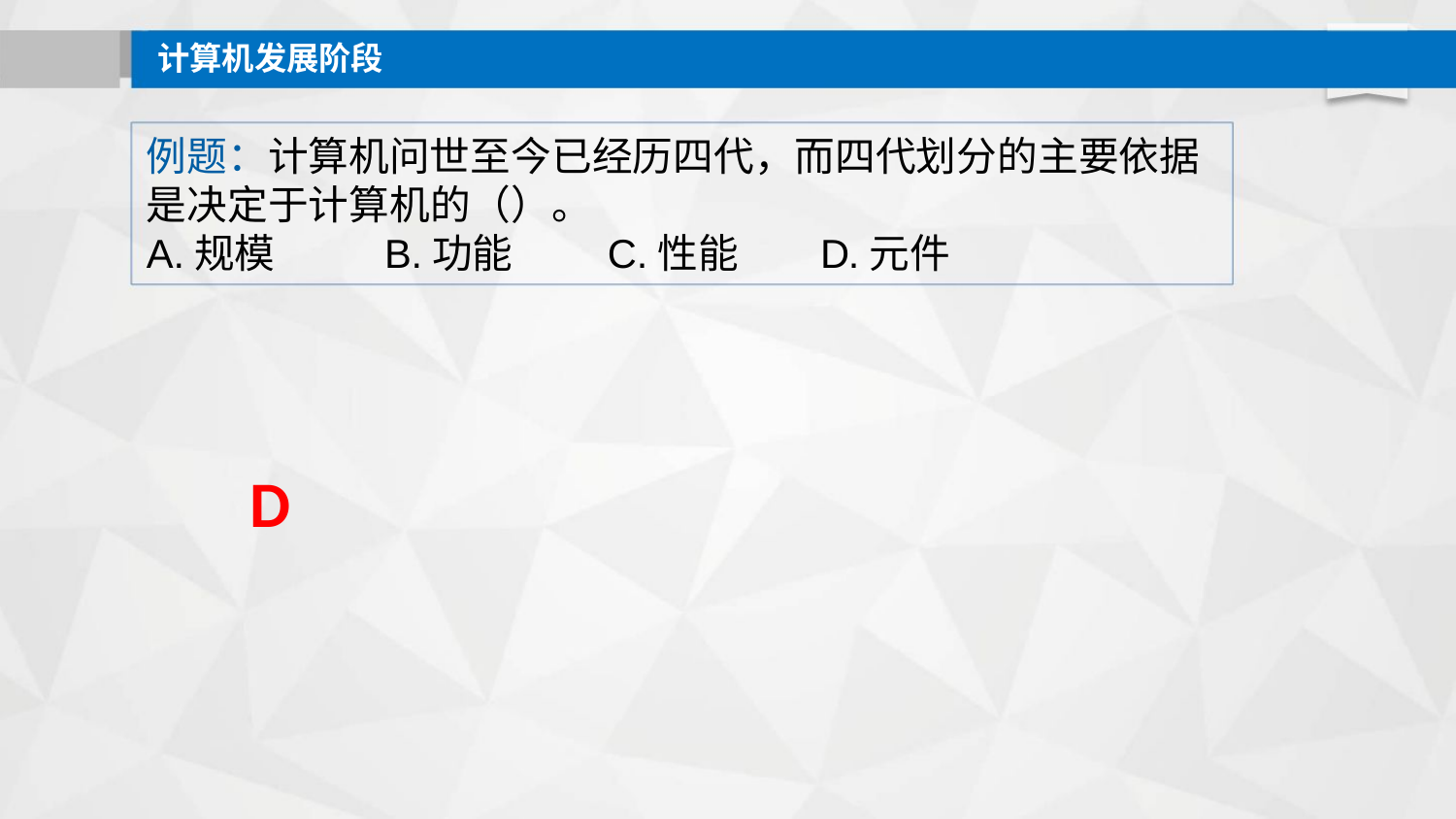

计算机发展阶段
例题：计算机问世至今已经历四代，而四代划分的主要依据
是决定于计算机的（）。
A.规模
B.功能
C.性能
D.元件
D